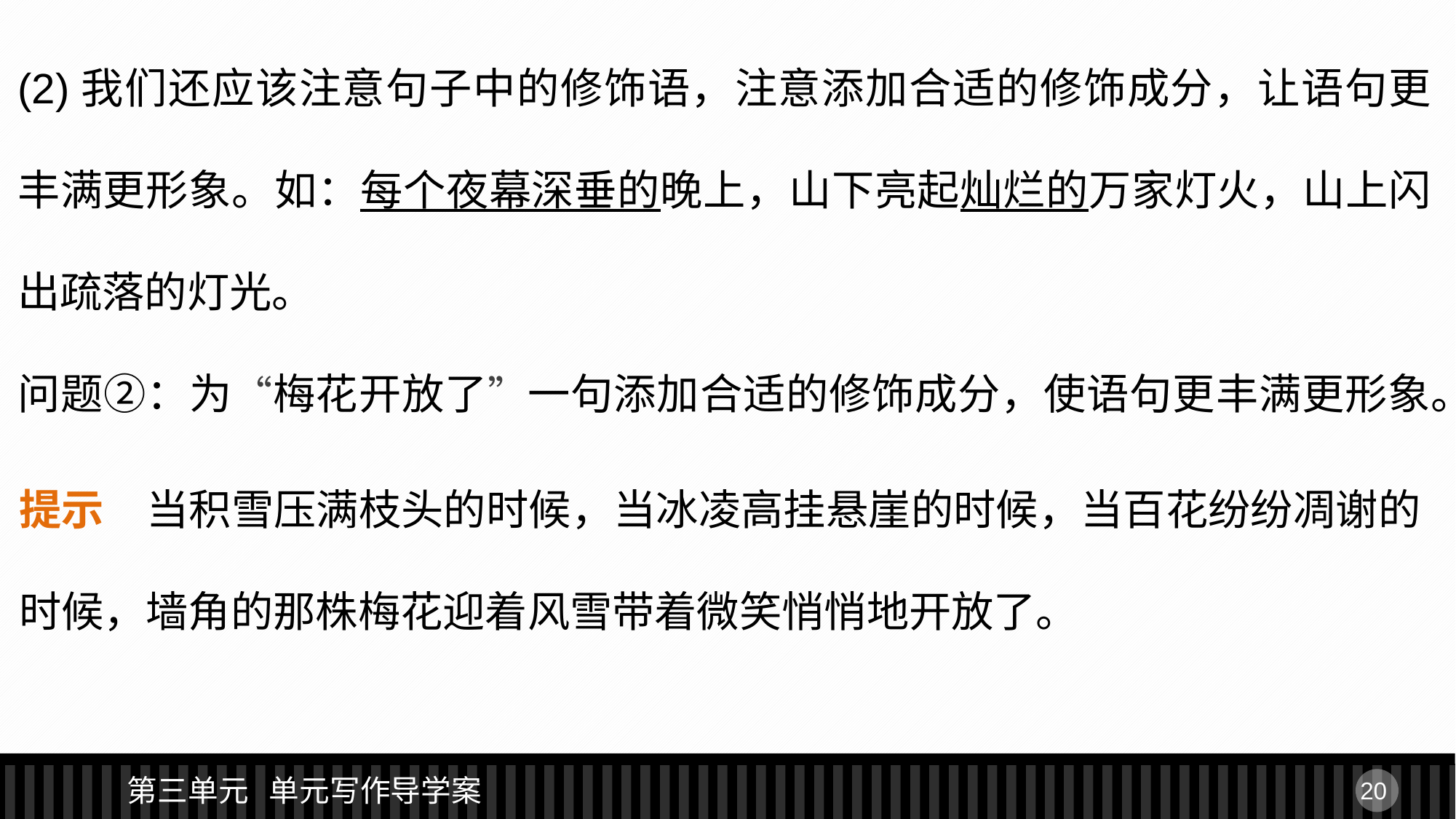

(2)我们还应该注意句子中的修饰语，注意添加合适的修饰成分，让语句更丰满更形象。如：每个夜幕深垂的晚上，山下亮起灿烂的万家灯火，山上闪出疏落的灯光。
问题②：为“梅花开放了”一句添加合适的修饰成分，使语句更丰满更形象。
提示　当积雪压满枝头的时候，当冰凌高挂悬崖的时候，当百花纷纷凋谢的时候，墙角的那株梅花迎着风雪带着微笑悄悄地开放了。